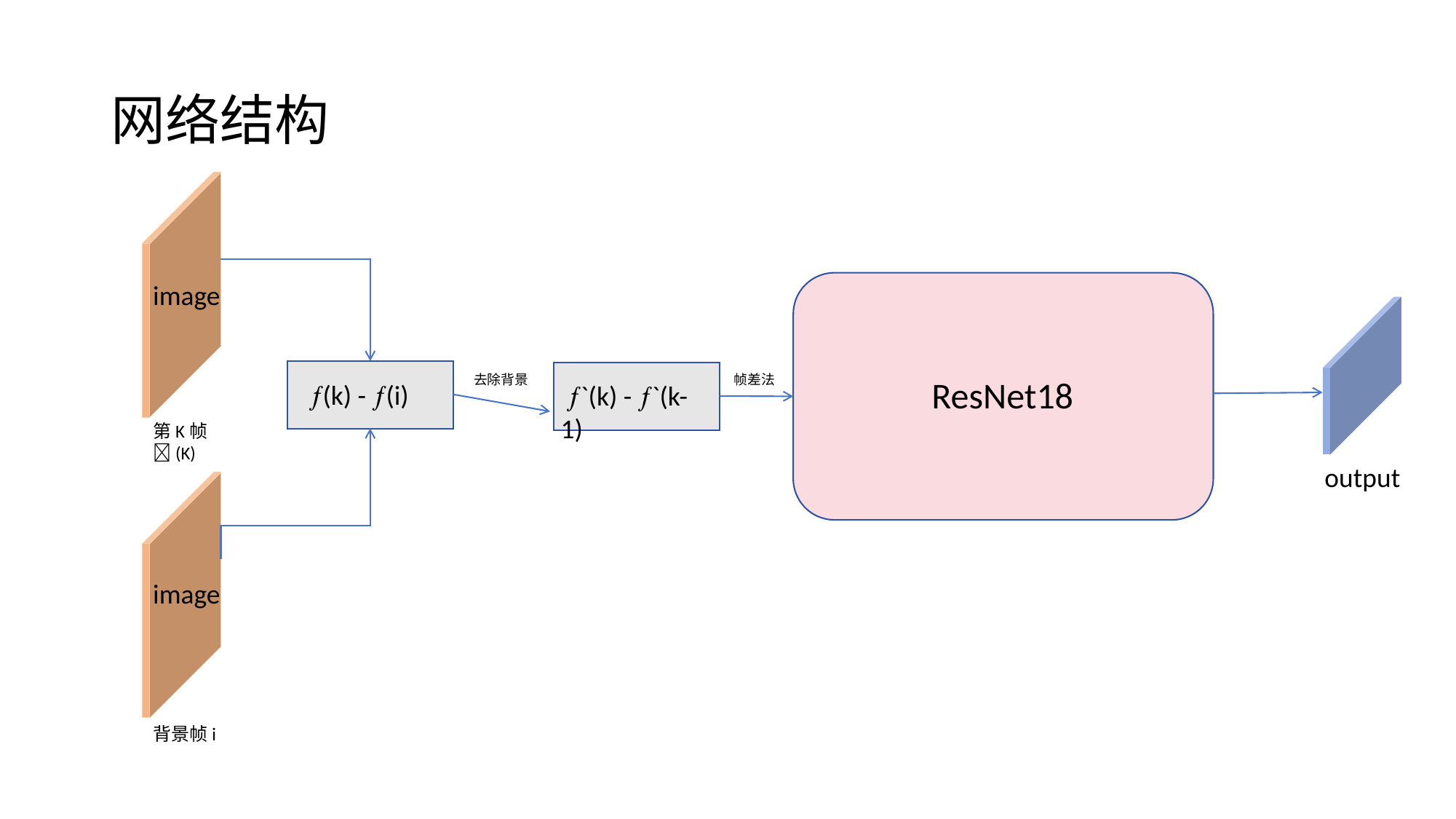

# 网络结构

image

去除背景
帧差法
     ResNet18
  ƒ(k) - ƒ(i)
 ƒ`(k) - ƒ`(k-1)
第K帧ƒ(K)
                         output

image
       背景帧i